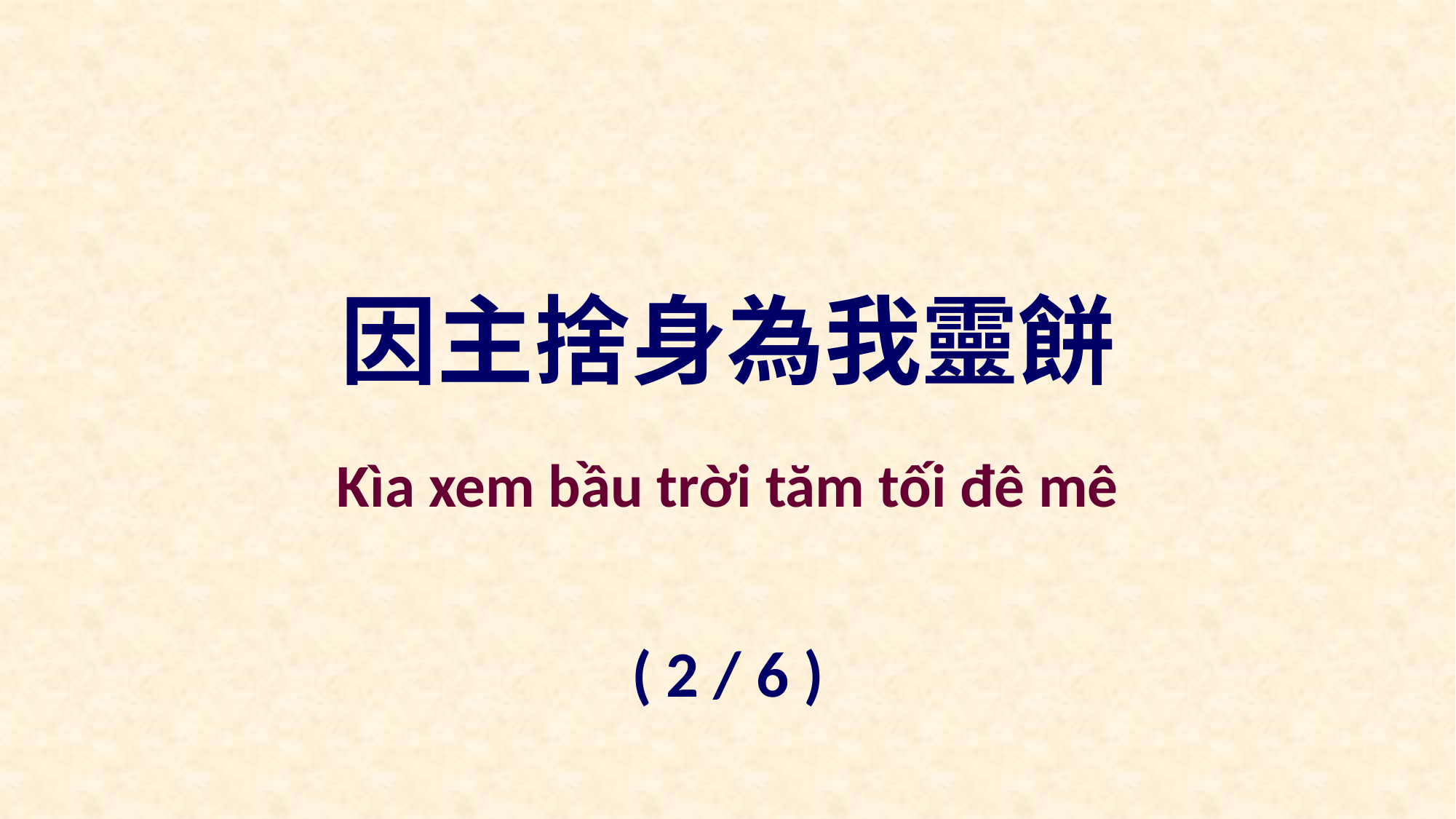

因主捨身為我靈餅
Kìa xem bầu trời tăm tối đê mê
( 2 / 6 )